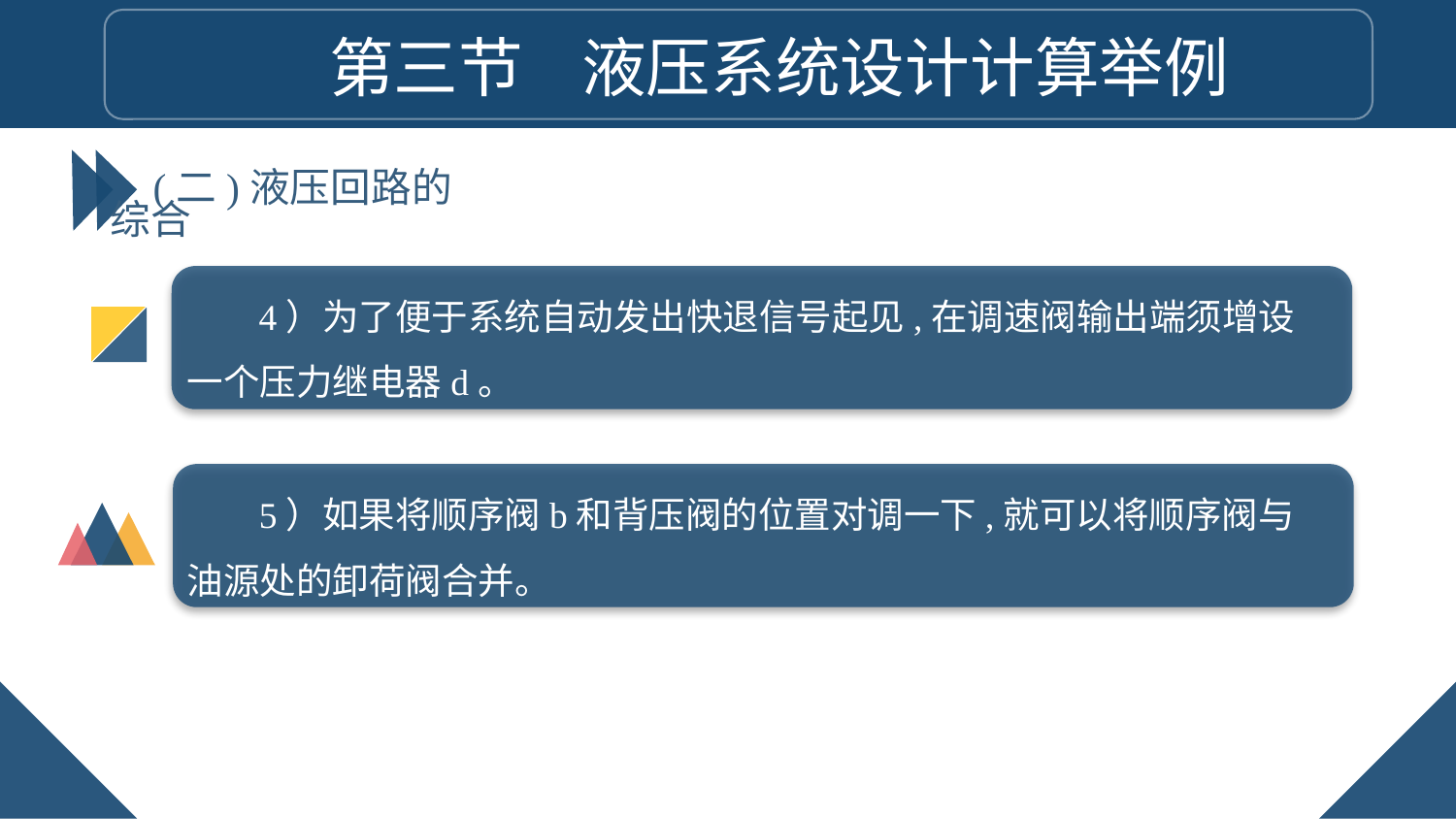

第三节    液压系统设计计算举例

(二)液压回路的综合
4）为了便于系统自动发出快退信号起见,在调速阀输出端须增设一个压力继电器d。

5）如果将顺序阀b和背压阀的位置对调一下,就可以将顺序阀与油源处的卸荷阀合并。